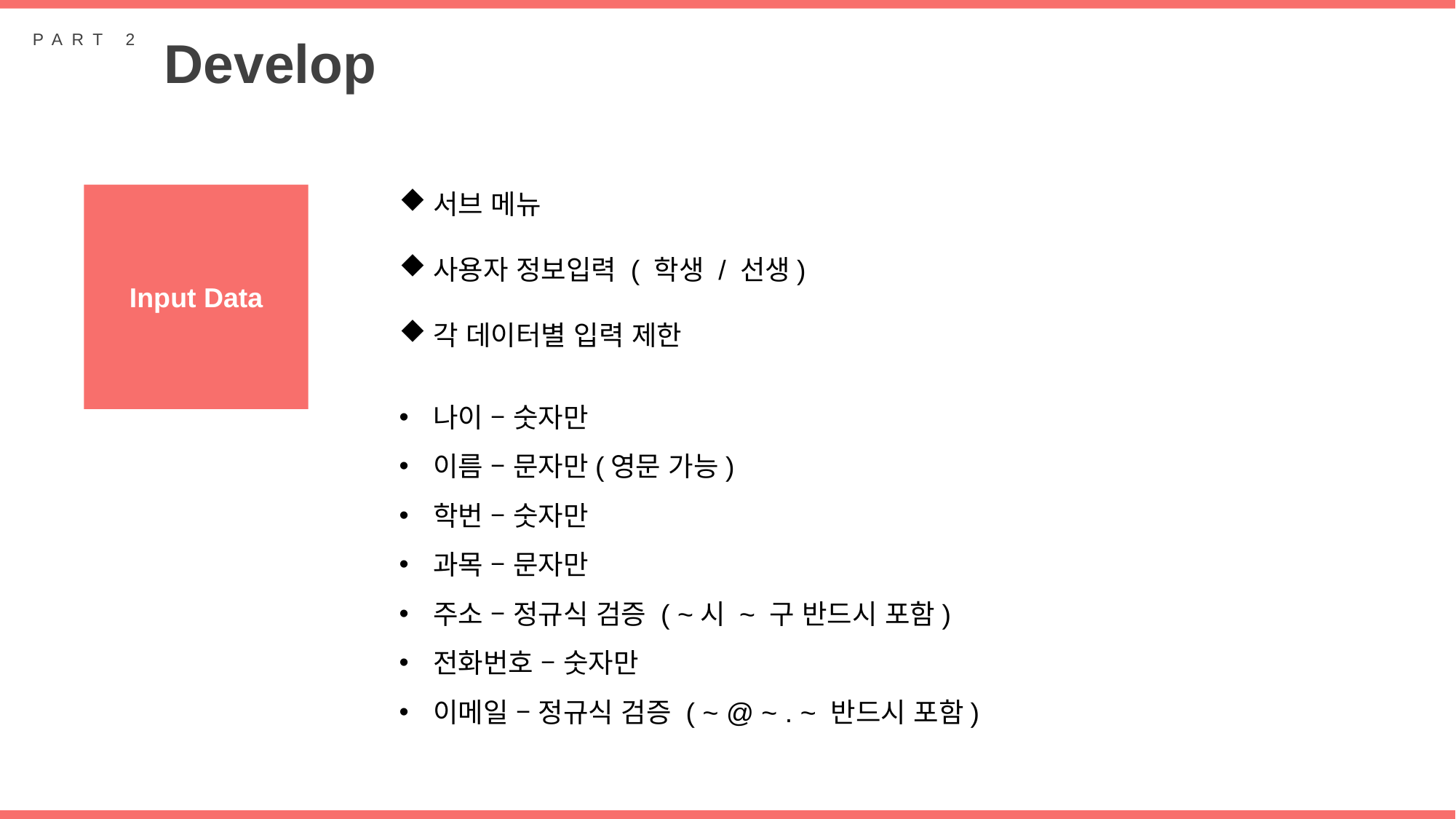

PART 2
Develop
서브 메뉴

사용자 정보입력 ( 학생 / 선생)

각 데이터별 입력 제한

나이 – 숫자만
이름 – 문자만(영문 가능)
학번 – 숫자만
과목 – 문자만
주소 – 정규식 검증 ( ~시 ~ 구 반드시 포함)
전화번호 – 숫자만
이메일 – 정규식 검증 ( ~ @ ~ . ~ 반드시 포함)
Input Data